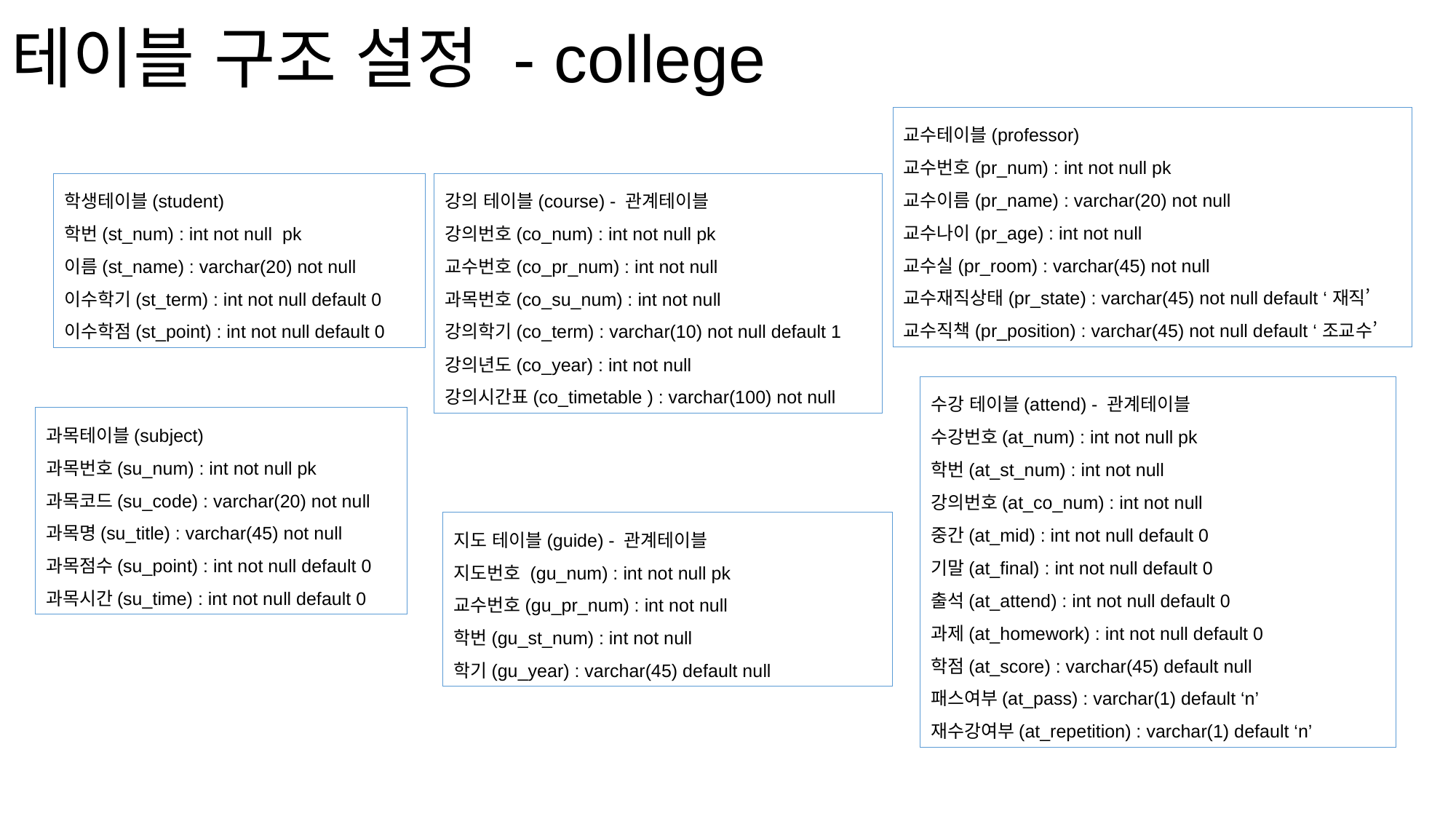

# 테이블 구조 설정 - college
교수테이블(professor)
교수번호(pr_num) : int not null pk
교수이름(pr_name) : varchar(20) not null
교수나이(pr_age) : int not null
교수실(pr_room) : varchar(45) not null
교수재직상태(pr_state) : varchar(45) not null default ‘재직’
교수직책(pr_position) : varchar(45) not null default ‘조교수’
학생테이블(student)
학번(st_num) : int not null  pk
이름(st_name) : varchar(20) not null
이수학기(st_term) : int not null default 0
이수학점(st_point) : int not null default 0
강의 테이블(course) - 관계테이블
강의번호(co_num) : int not null pk
교수번호(co_pr_num) : int not null
과목번호(co_su_num) : int not null
강의학기(co_term) : varchar(10) not null default 1
강의년도(co_year) : int not null
강의시간표(co_timetable ) : varchar(100) not null
수강 테이블(attend) - 관계테이블
수강번호(at_num) : int not null pk
학번(at_st_num) : int not null
강의번호(at_co_num) : int not null
중간(at_mid) : int not null default 0
기말(at_final) : int not null default 0
출석(at_attend) : int not null default 0
과제(at_homework) : int not null default 0
학점(at_score) : varchar(45) default null
패스여부(at_pass) : varchar(1) default ‘n’
재수강여부(at_repetition) : varchar(1) default ‘n’
과목테이블(subject)
과목번호(su_num) : int not null pk
과목코드(su_code) : varchar(20) not null
과목명(su_title) : varchar(45) not null
과목점수(su_point) : int not null default 0
과목시간(su_time) : int not null default 0
지도 테이블(guide) - 관계테이블
지도번호 (gu_num) : int not null pk
교수번호(gu_pr_num) : int not null
학번(gu_st_num) : int not null
학기(gu_year) : varchar(45) default null